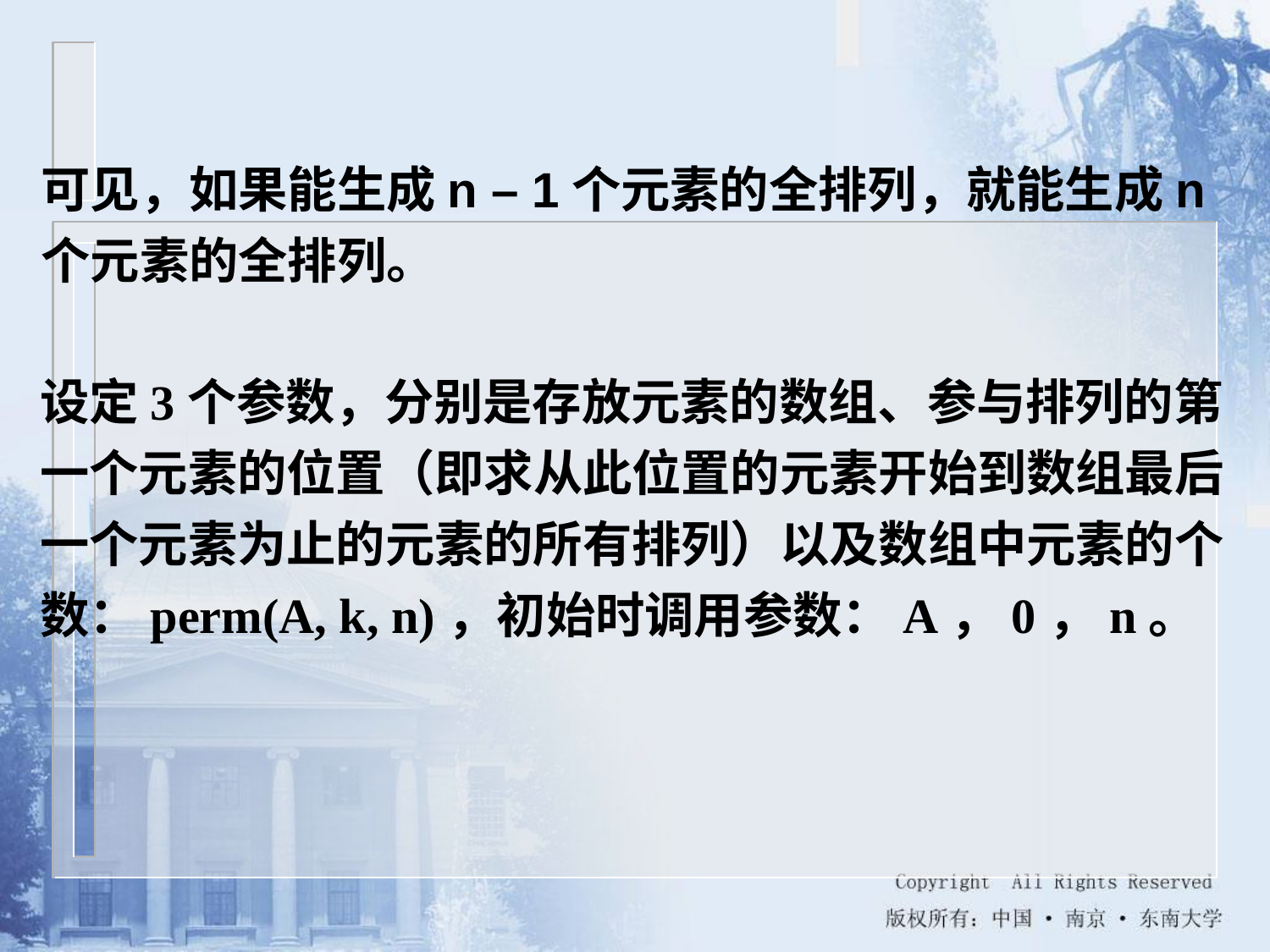

可见，如果能生成n – 1个元素的全排列，就能生成n个元素的全排列。
设定3个参数，分别是存放元素的数组、参与排列的第一个元素的位置（即求从此位置的元素开始到数组最后一个元素为止的元素的所有排列）以及数组中元素的个数：perm(A, k, n)，初始时调用参数：A，0，n。